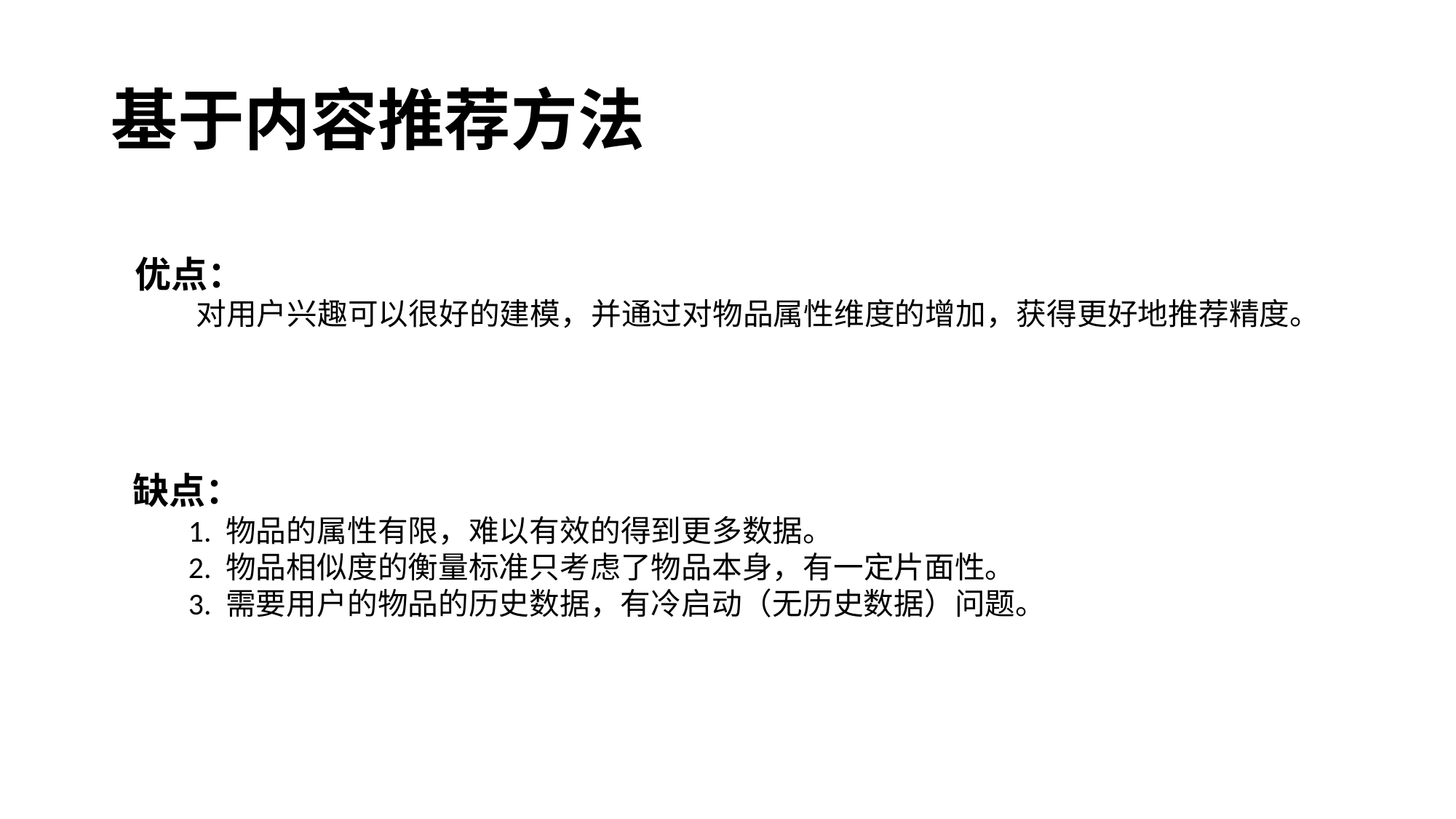

# 基于内容推荐方法
优点：
        对用户兴趣可以很好的建模，并通过对物品属性维度的增加，获得更好地推荐精度。
缺点：
        1. 物品的属性有限，难以有效的得到更多数据。
        2. 物品相似度的衡量标准只考虑了物品本身，有一定片面性。
        3. 需要用户的物品的历史数据，有冷启动（无历史数据）问题。